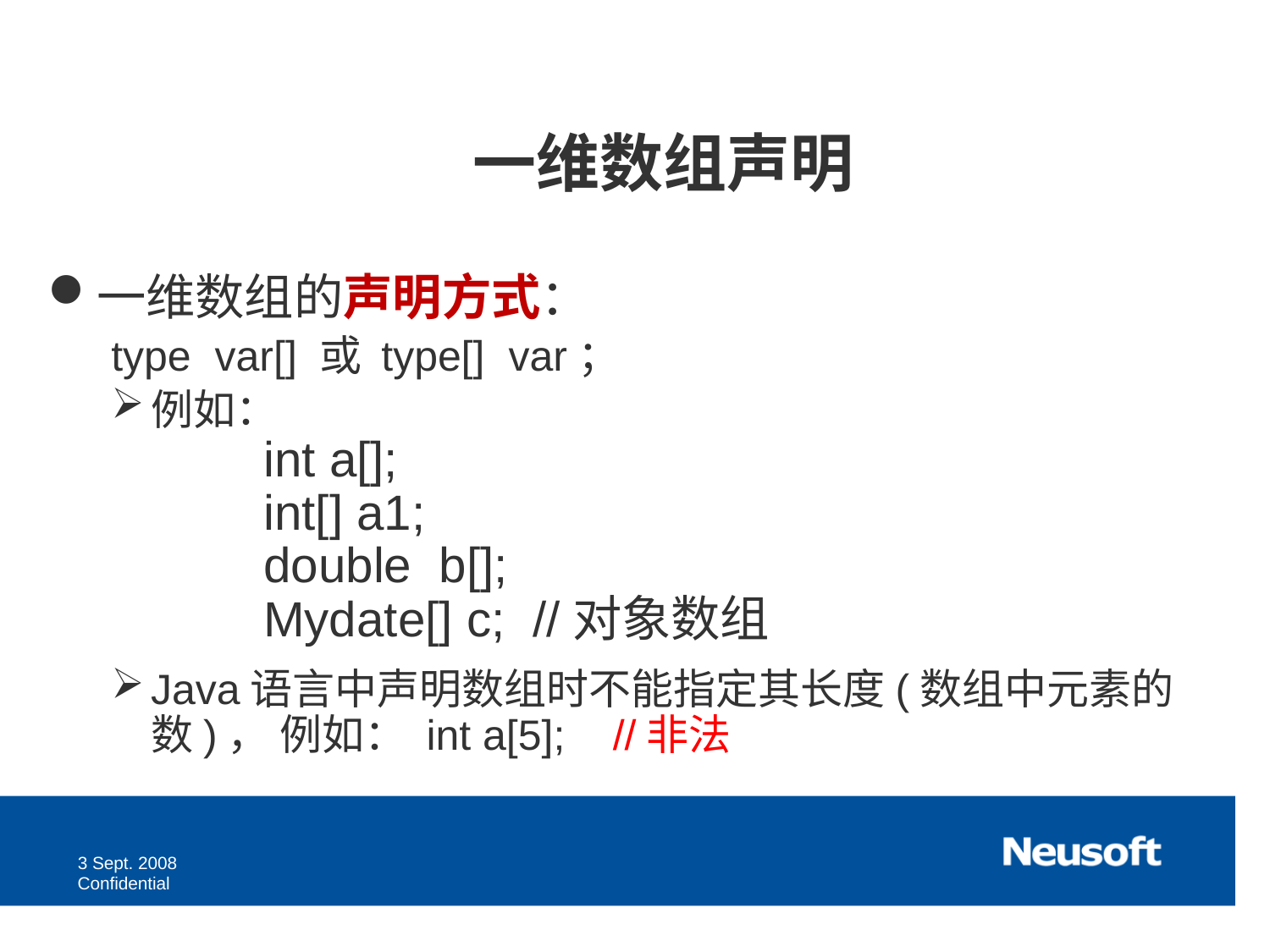

一维数组声明
一维数组的声明方式：
type  var[] 或 type[]  var；
例如：
		   int a[];
	   	   int[] a1;
		   double  b[];
		   Mydate[] c;  //对象数组
Java语言中声明数组时不能指定其长度(数组中元素的数)， 例如： int a[5];    //非法